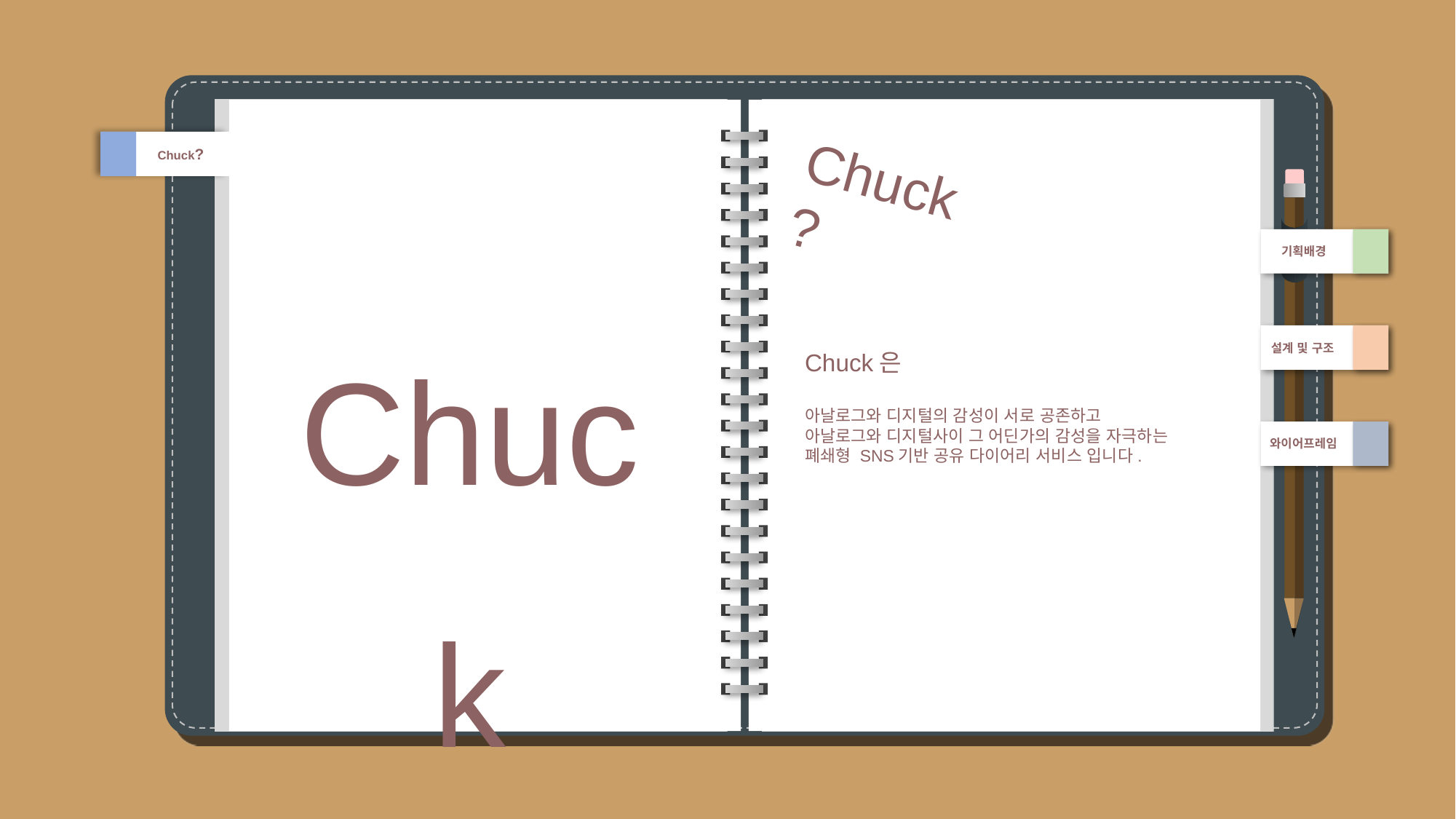

Chuck?
Chuck?

기획배경
Chuck

설계 및 구조
Chuck은

아날로그와 디지털의 감성이 서로 공존하고
아날로그와 디지털사이 그 어딘가의 감성을 자극하는
폐쇄형 SNS기반 공유 다이어리 서비스 입니다.

와이어프레임